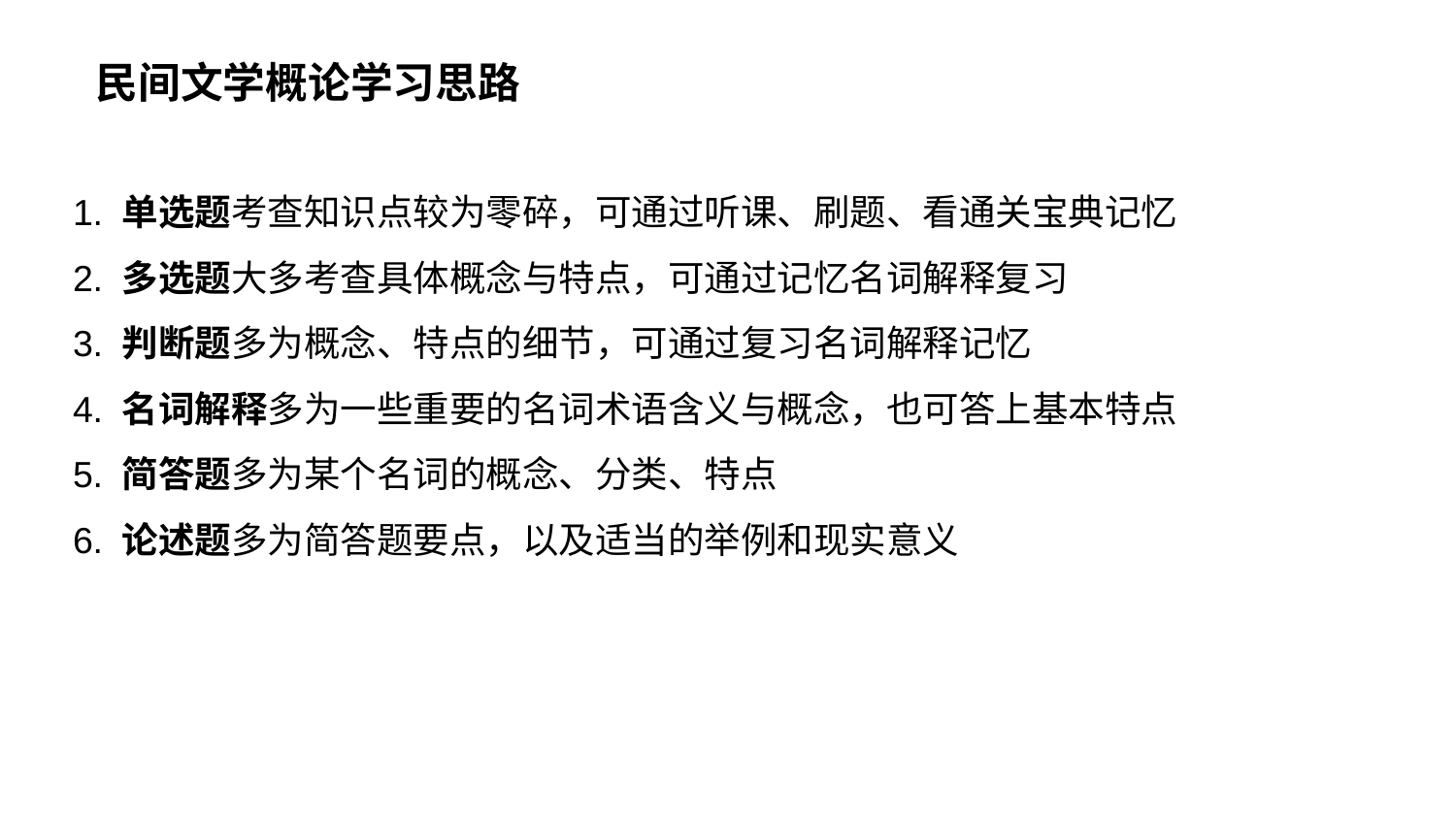

民间文学概论学习思路
1. 单选题考查知识点较为零碎，可通过听课、刷题、看通关宝典记忆
2. 多选题大多考查具体概念与特点，可通过记忆名词解释复习
3. 判断题多为概念、特点的细节，可通过复习名词解释记忆
4. 名词解释多为一些重要的名词术语含义与概念，也可答上基本特点
5. 简答题多为某个名词的概念、分类、特点
6. 论述题多为简答题要点，以及适当的举例和现实意义